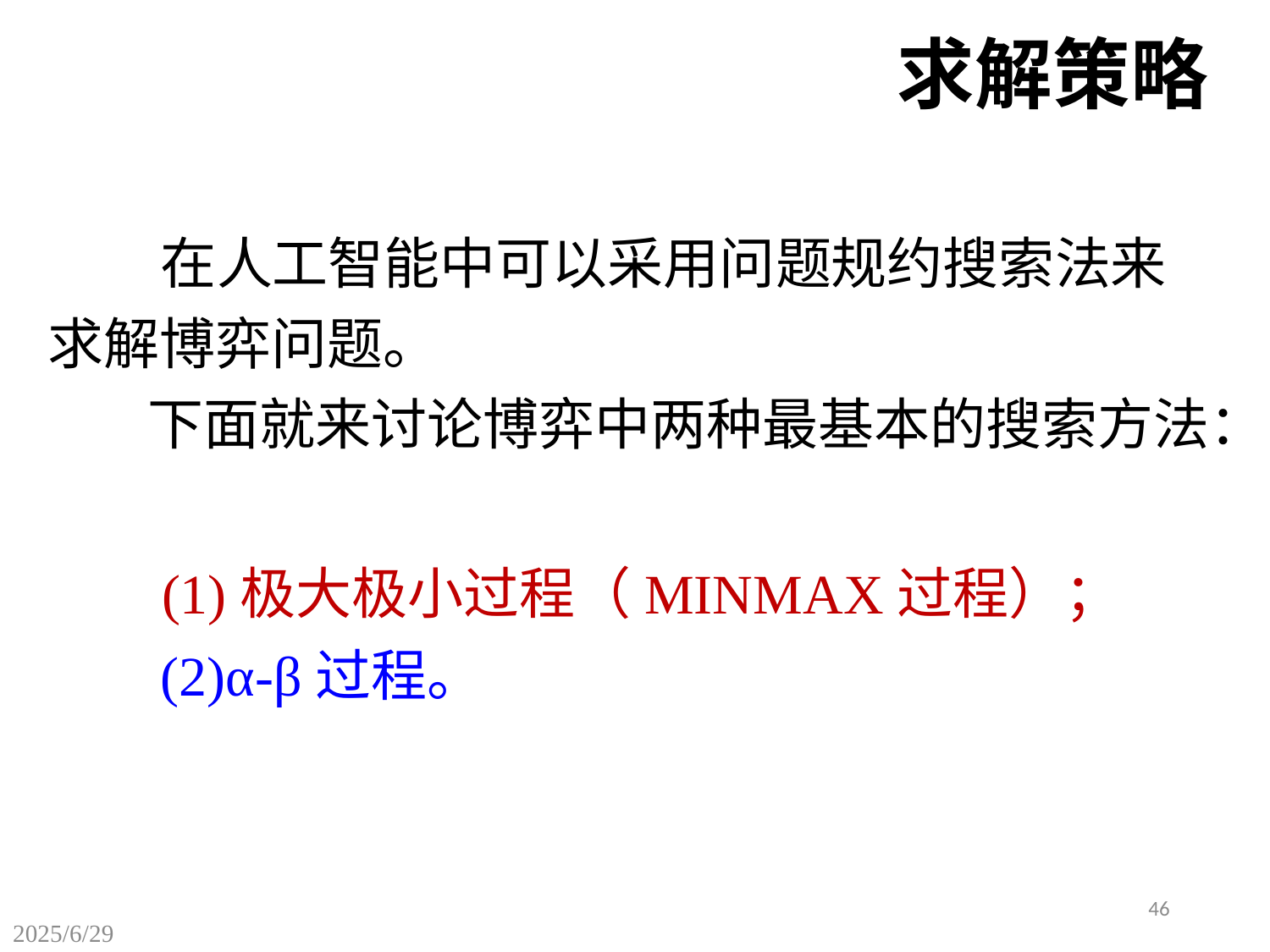

求解策略
# 在人工智能中可以采用问题规约搜索法来求解博弈问题。 下面就来讨论博弈中两种最基本的搜索方法： (1)极大极小过程（MINMAX过程）； (2)α-β过程。
46
2025/6/29